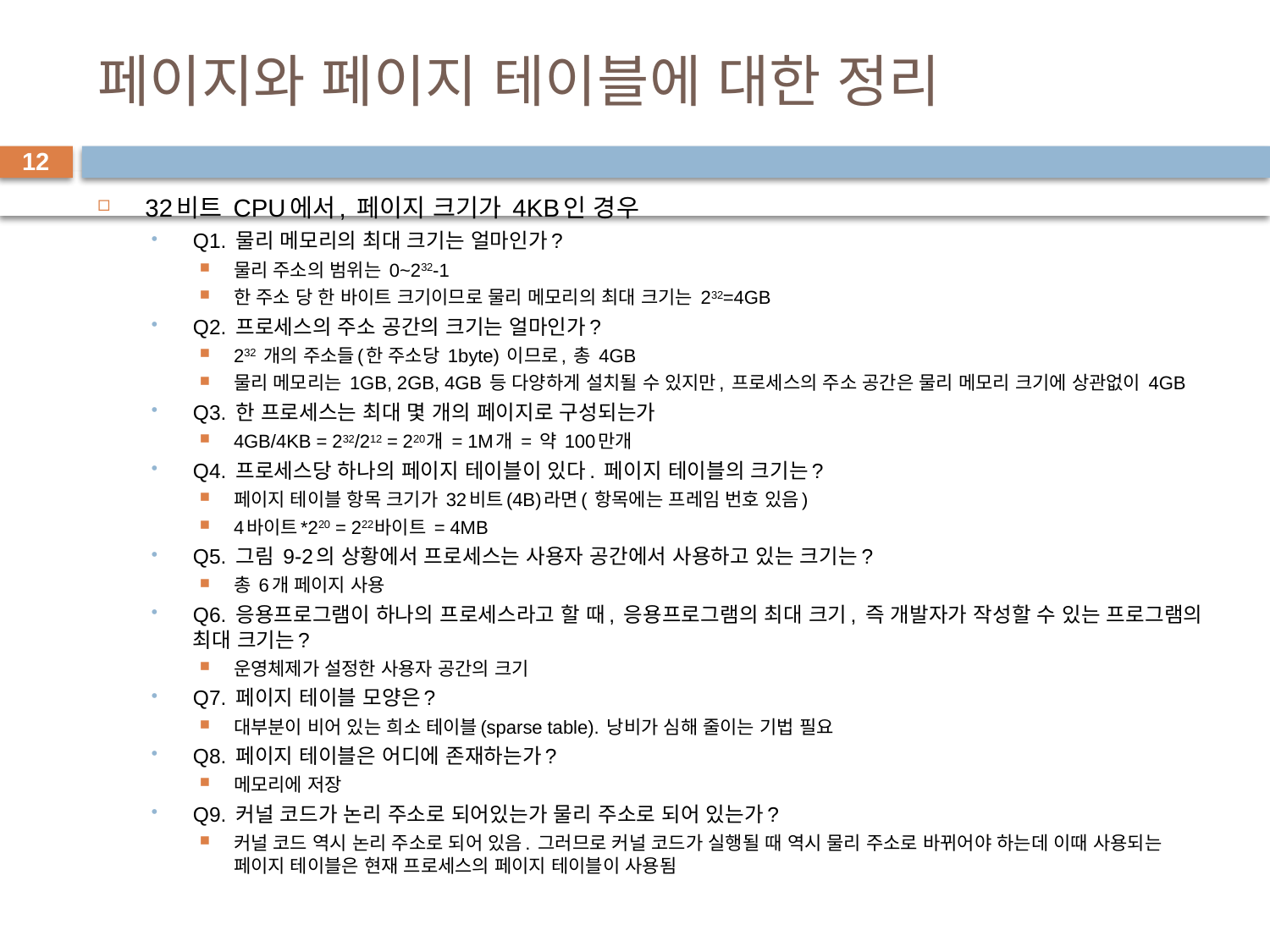

# 페이지와 페이지 테이블에 대한 정리
12
32비트 CPU에서, 페이지 크기가 4KB인 경우
Q1. 물리 메모리의 최대 크기는 얼마인가?
물리 주소의 범위는 0~232-1
한 주소 당 한 바이트 크기이므로 물리 메모리의 최대 크기는 232=4GB
Q2. 프로세스의 주소 공간의 크기는 얼마인가?
232 개의 주소들(한 주소당 1byte) 이므로, 총 4GB
물리 메모리는 1GB, 2GB, 4GB 등 다양하게 설치될 수 있지만, 프로세스의 주소 공간은 물리 메모리 크기에 상관없이 4GB
Q3. 한 프로세스는 최대 몇 개의 페이지로 구성되는가
4GB/4KB = 232/212 = 220개 = 1M개 = 약 100만개
Q4. 프로세스당 하나의 페이지 테이블이 있다. 페이지 테이블의 크기는?
페이지 테이블 항목 크기가 32비트(4B)라면( 항목에는 프레임 번호 있음)
4바이트*220 = 222바이트 = 4MB
Q5. 그림 9-2의 상황에서 프로세스는 사용자 공간에서 사용하고 있는 크기는?
총 6개 페이지 사용
Q6. 응용프로그램이 하나의 프로세스라고 할 때, 응용프로그램의 최대 크기, 즉 개발자가 작성할 수 있는 프로그램의 최대 크기는?
운영체제가 설정한 사용자 공간의 크기
Q7. 페이지 테이블 모양은?
대부분이 비어 있는 희소 테이블(sparse table). 낭비가 심해 줄이는 기법 필요
Q8. 페이지 테이블은 어디에 존재하는가?
메모리에 저장
Q9. 커널 코드가 논리 주소로 되어있는가 물리 주소로 되어 있는가?
커널 코드 역시 논리 주소로 되어 있음. 그러므로 커널 코드가 실행될 때 역시 물리 주소로 바뀌어야 하는데 이때 사용되는 페이지 테이블은 현재 프로세스의 페이지 테이블이 사용됨